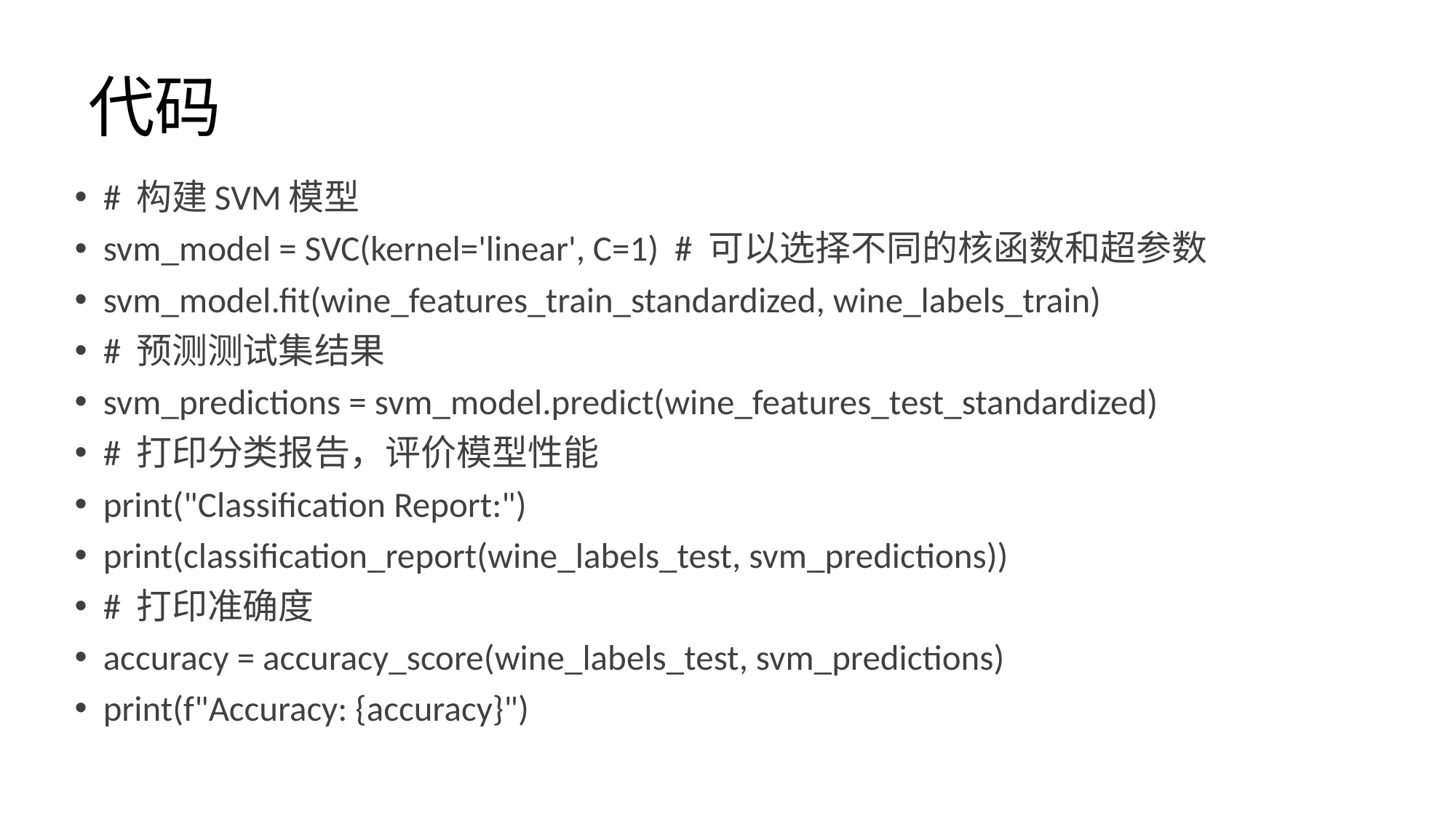

# 代码
# 构建SVM模型
svm_model = SVC(kernel='linear', C=1)  # 可以选择不同的核函数和超参数
svm_model.fit(wine_features_train_standardized, wine_labels_train)
# 预测测试集结果
svm_predictions = svm_model.predict(wine_features_test_standardized)
# 打印分类报告，评价模型性能
print("Classification Report:")
print(classification_report(wine_labels_test, svm_predictions))
# 打印准确度
accuracy = accuracy_score(wine_labels_test, svm_predictions)
print(f"Accuracy: {accuracy}")